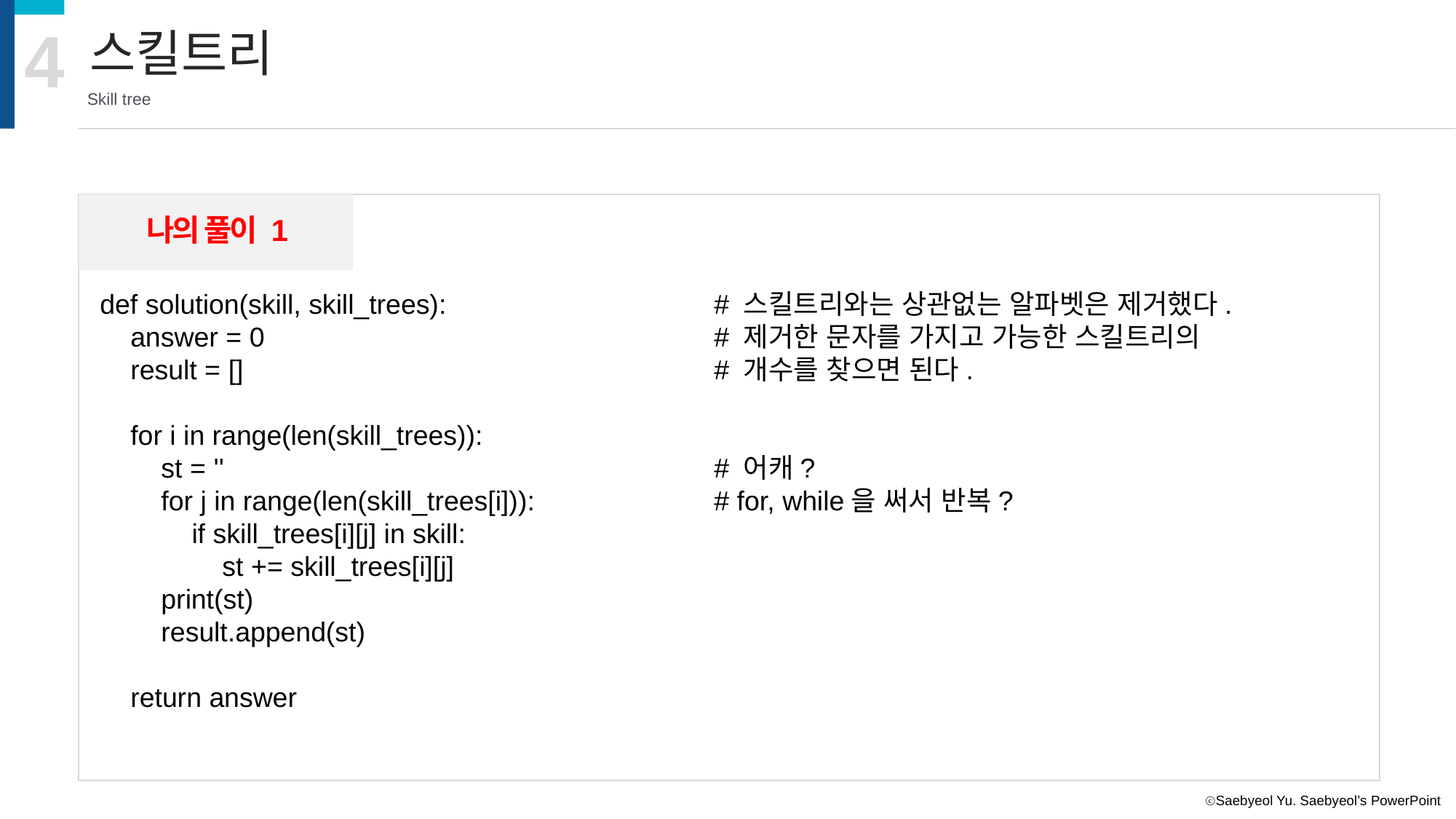

4
스킬트리
Skill tree

나의 풀이 1
def solution(skill, skill_trees):
    answer = 0
    result = []

    for i in range(len(skill_trees)):
        st = ''
        for j in range(len(skill_trees[i])):
            if skill_trees[i][j] in skill:
                st += skill_trees[i][j]
        print(st)
        result.append(st)

    return answer
# 스킬트리와는 상관없는 알파벳은 제거했다.
# 제거한 문자를 가지고 가능한 스킬트리의
# 개수를 찾으면 된다.

# 어캐?
# for, while을 써서 반복?